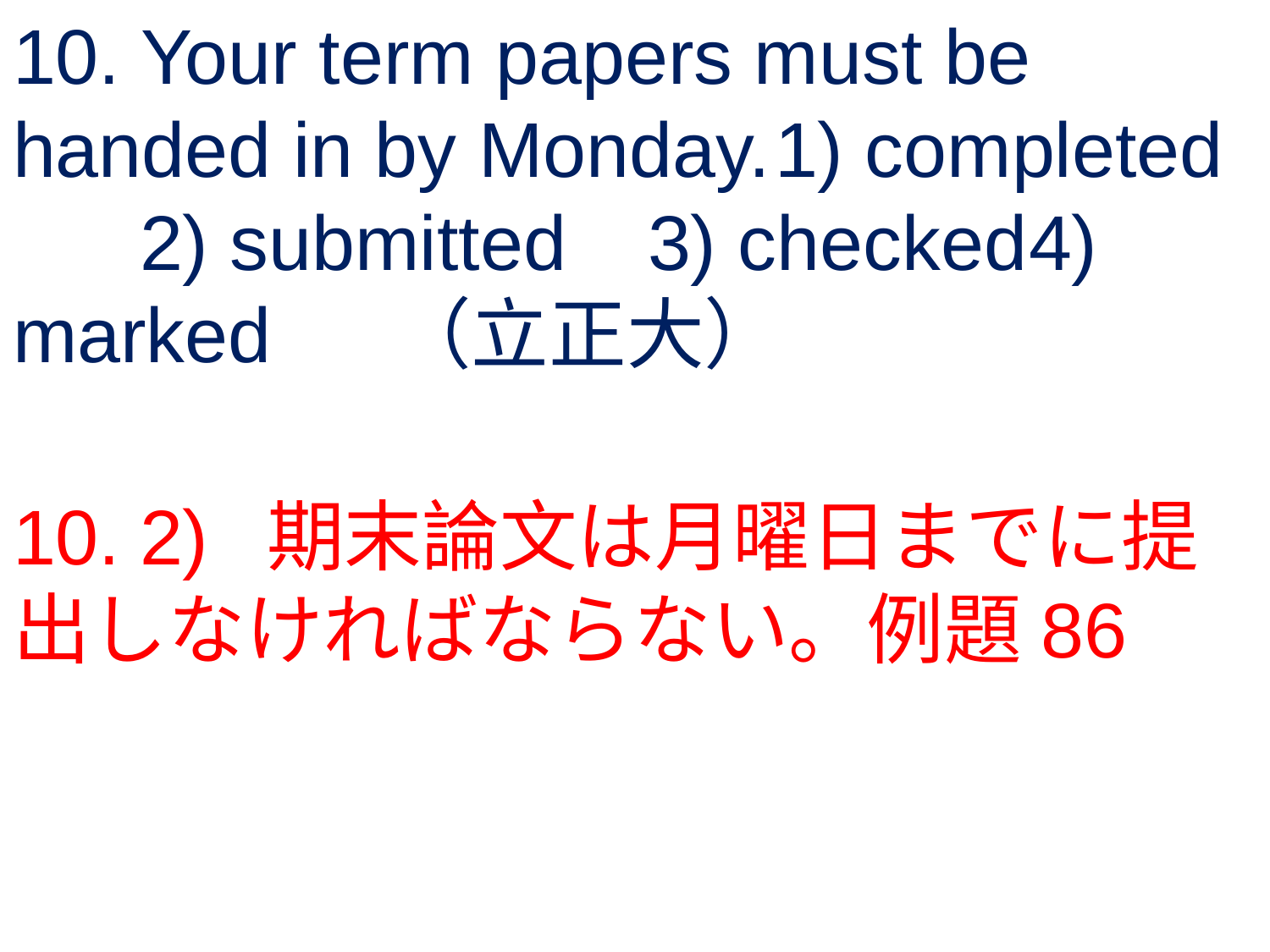

# 10. Your term papers must be handed in by Monday.	1) completed	2) submitted	3) checked	4) marked	（立正大）
10.	2) 	期末論文は月曜日までに提出しなければならない。例題86